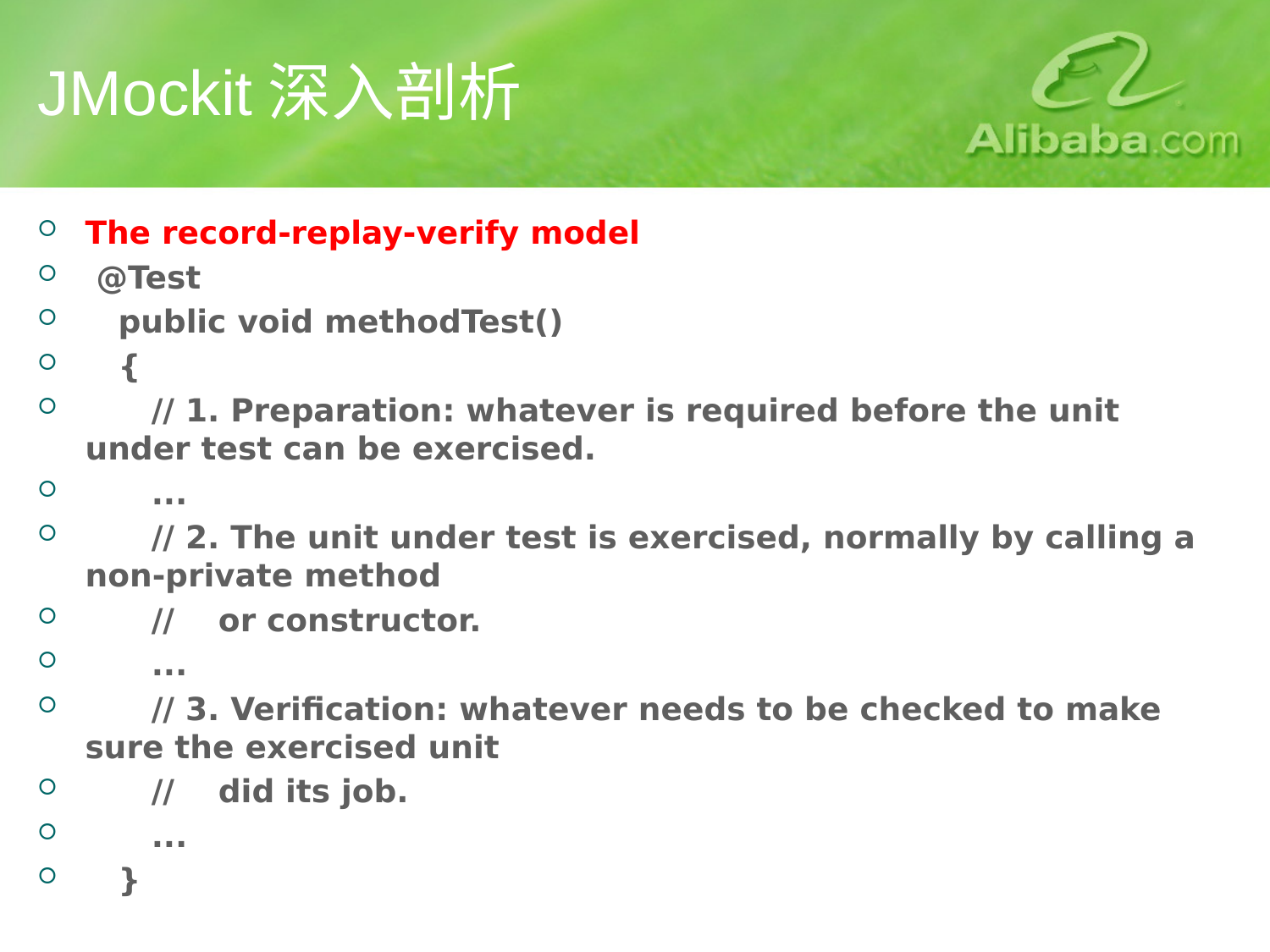

# JMockit深入剖析
The record-replay-verify model
 @Test
   public void methodTest()
   {
      // 1. Preparation: whatever is required before the unit under test can be exercised.
      ...
      // 2. The unit under test is exercised, normally by calling a non-private method
      //    or constructor.
      ...
      // 3. Verification: whatever needs to be checked to make sure the exercised unit
      //    did its job.
      ...
   }